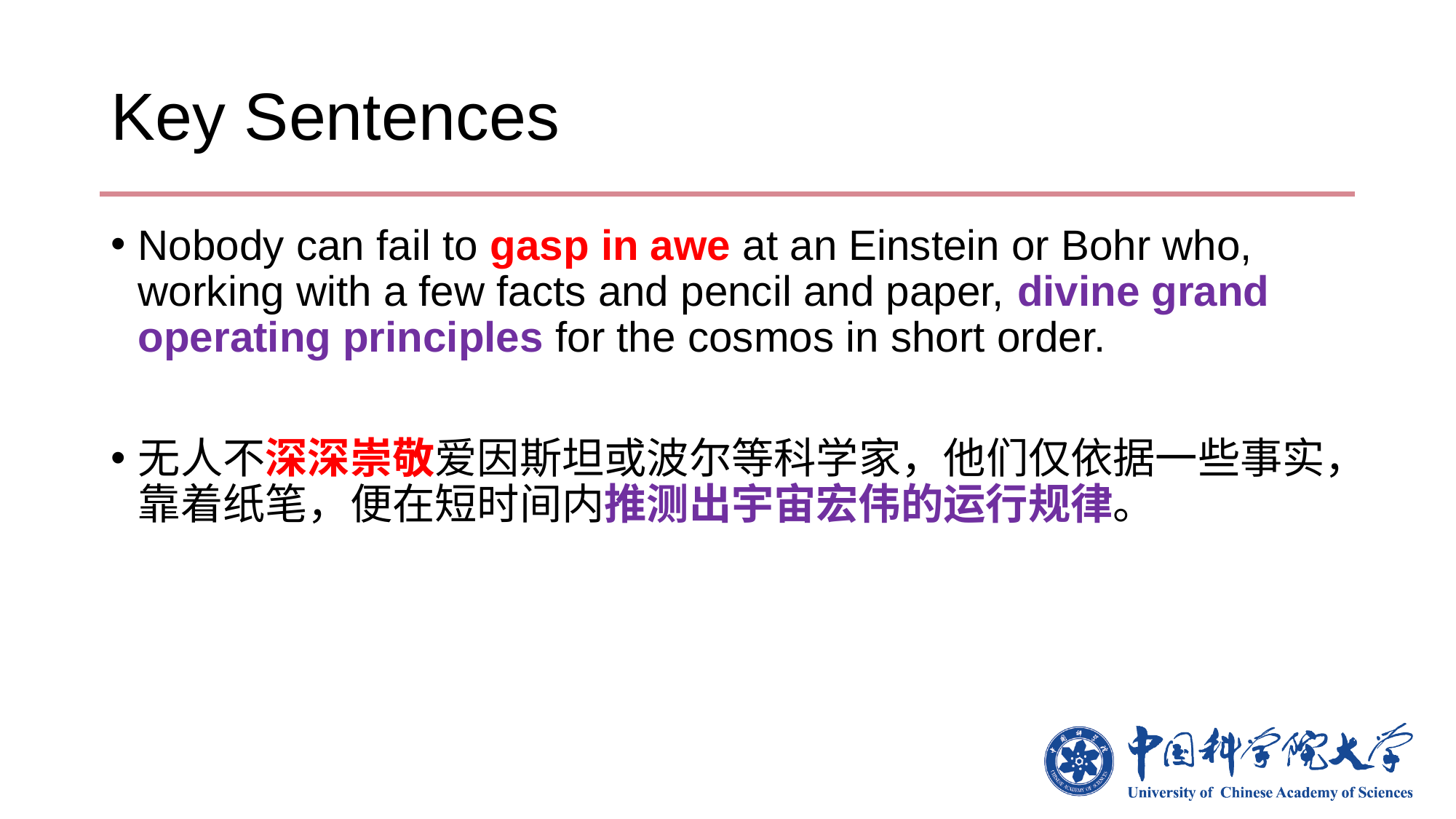

# Key Sentences
Nobody can fail to gasp in awe at an Einstein or Bohr who, working with a few facts and pencil and paper, divine grand operating principles for the cosmos in short order.

无人不深深崇敬爱因斯坦或波尔等科学家，他们仅依据一些事实，靠着纸笔，便在短时间内推测出宇宙宏伟的运行规律。